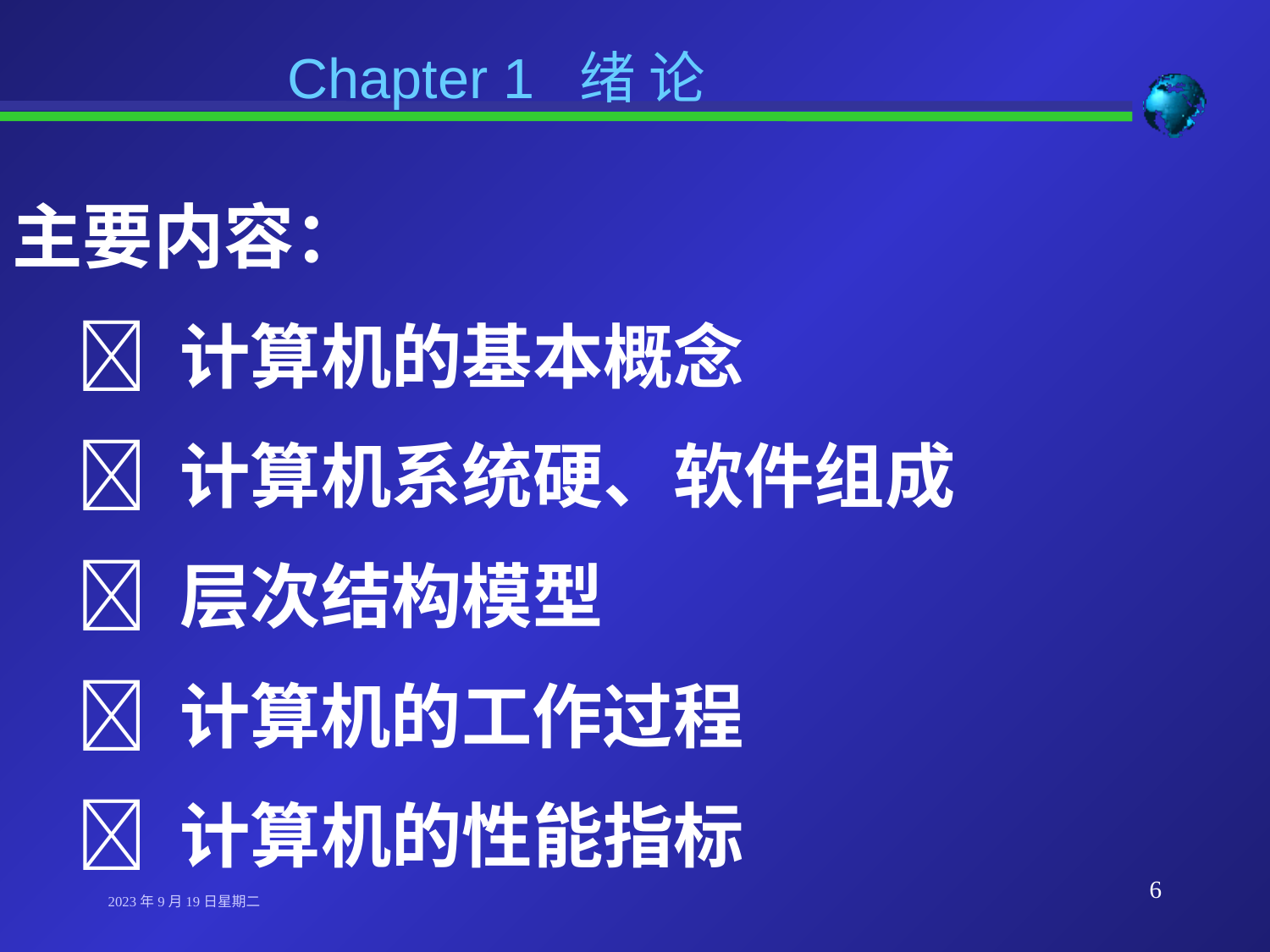

Chapter 1  绪 论
主要内容：
    • 计算机的基本概念
    • 计算机系统硬、软件组成
    • 层次结构模型
    • 计算机的工作过程
    • 计算机的性能指标
6
2023年9月19日星期二